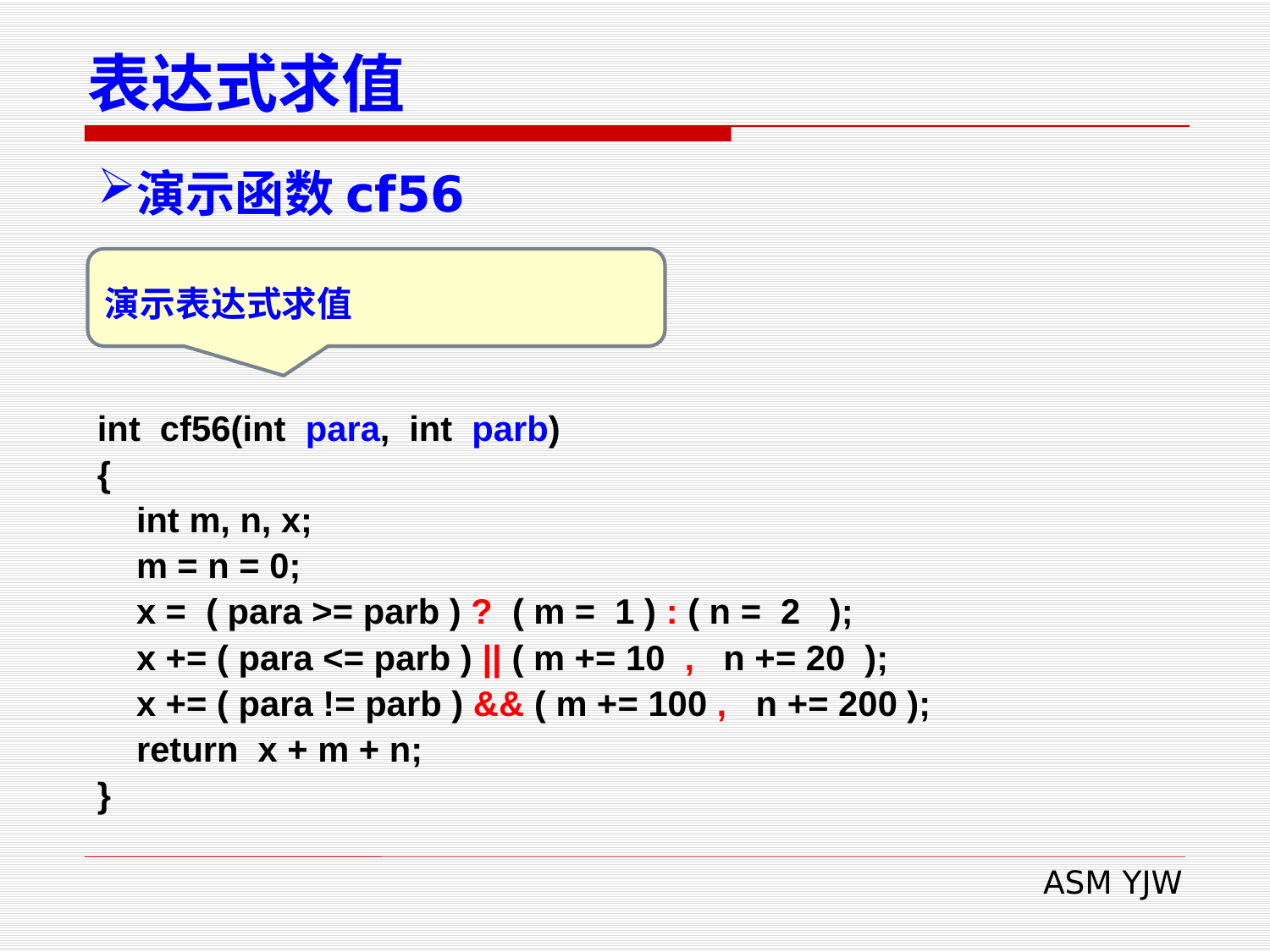

# 表达式求值
演示函数cf56
演示表达式求值
int  cf56(int  para,  int  parb)
{
    int m, n, x;
    m = n = 0;
    x =  ( para >= parb ) ?  ( m =  1 ) : ( n =  2   );
    x += ( para <= parb ) || ( m += 10  ,   n += 20  );
    x += ( para != parb ) && ( m += 100 ,   n += 200 );
    return  x + m + n;
}